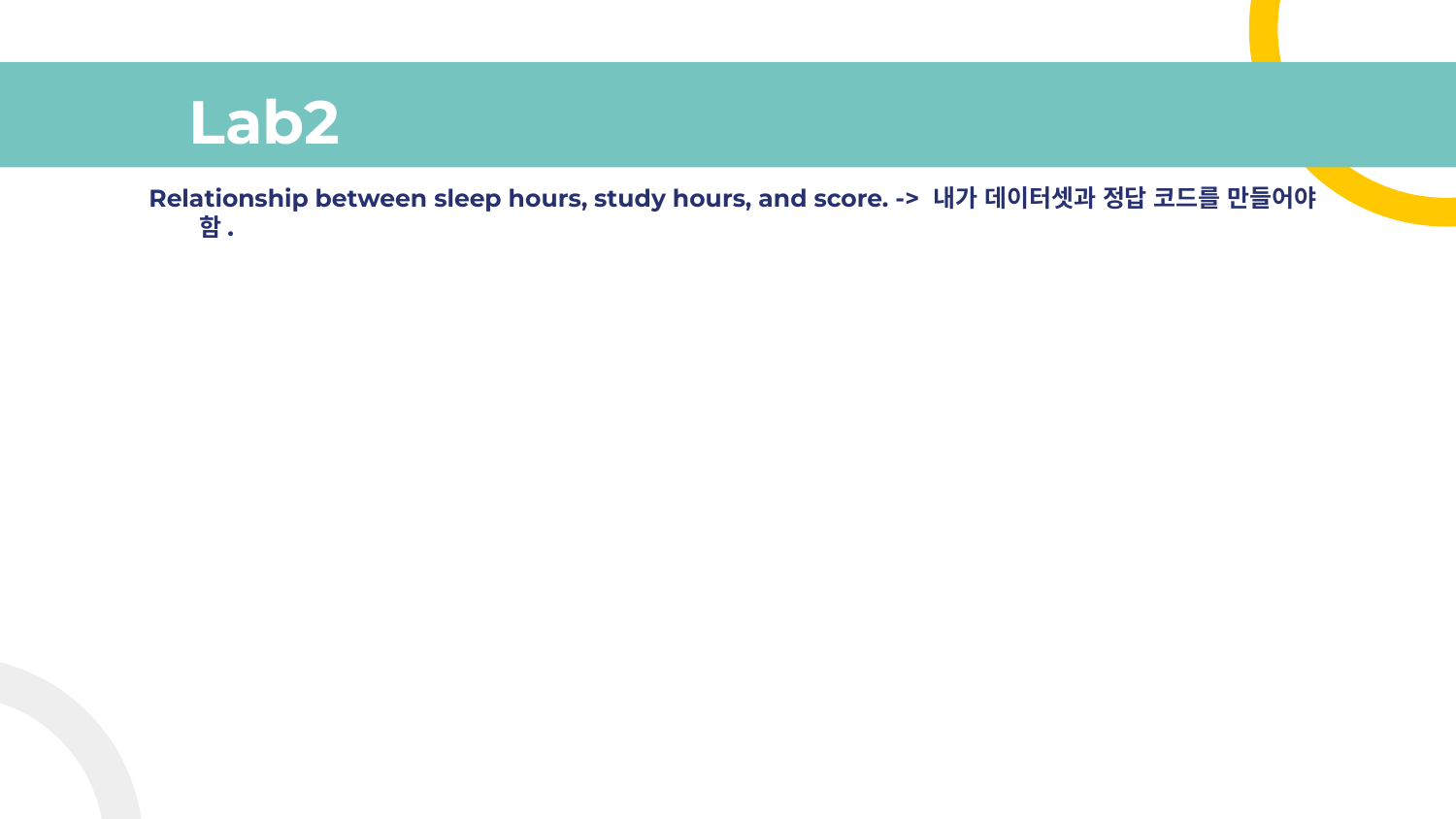

# Lab2
Relationship between sleep hours, study hours, and score. -> 내가 데이터셋과 정답 코드를 만들어야 함.